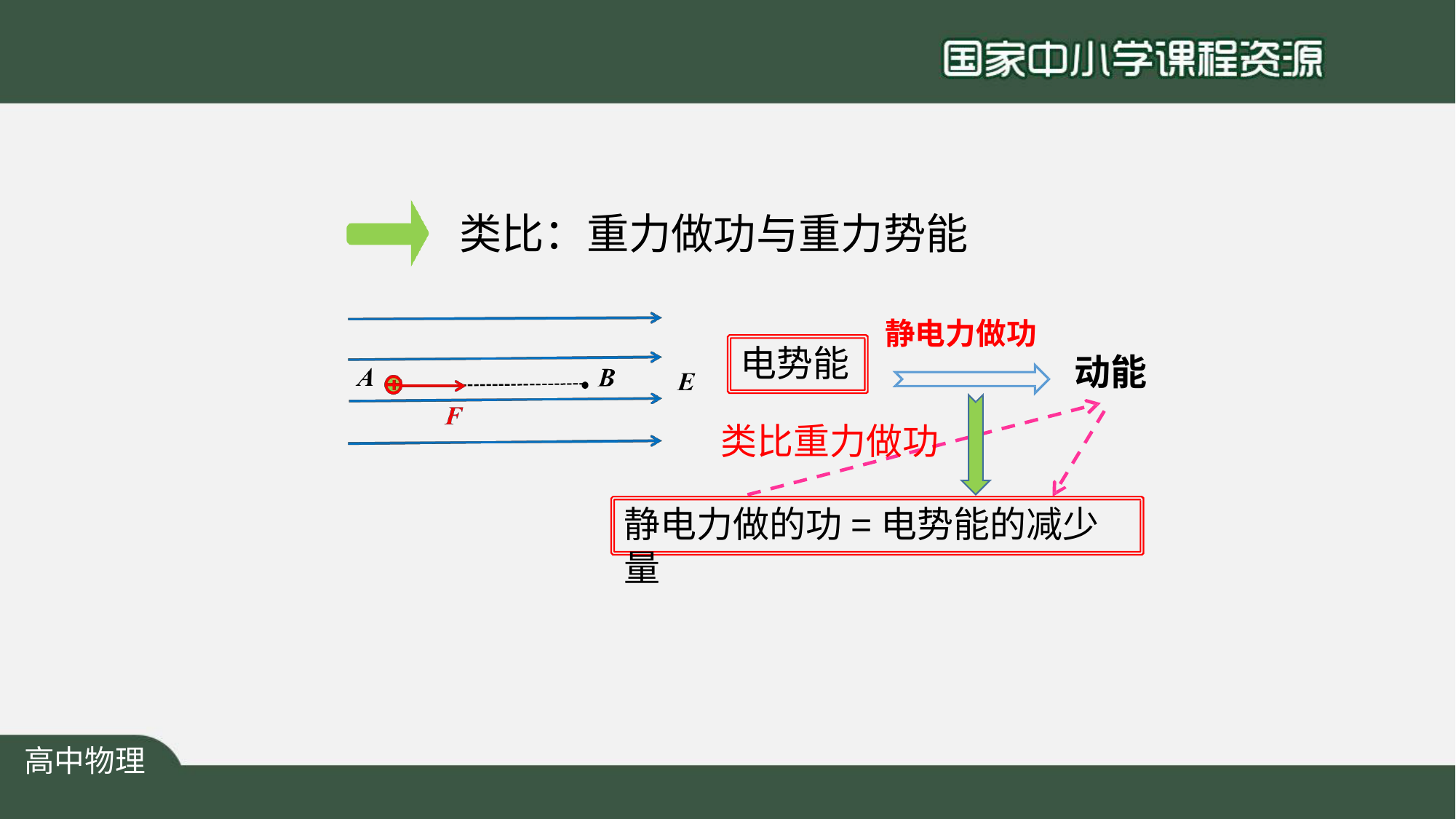

# 类比：重力做功与重力势能

静电力做功

电势能
动能

类比重力做功
静电力做的功=电势能的减少量

高中物理